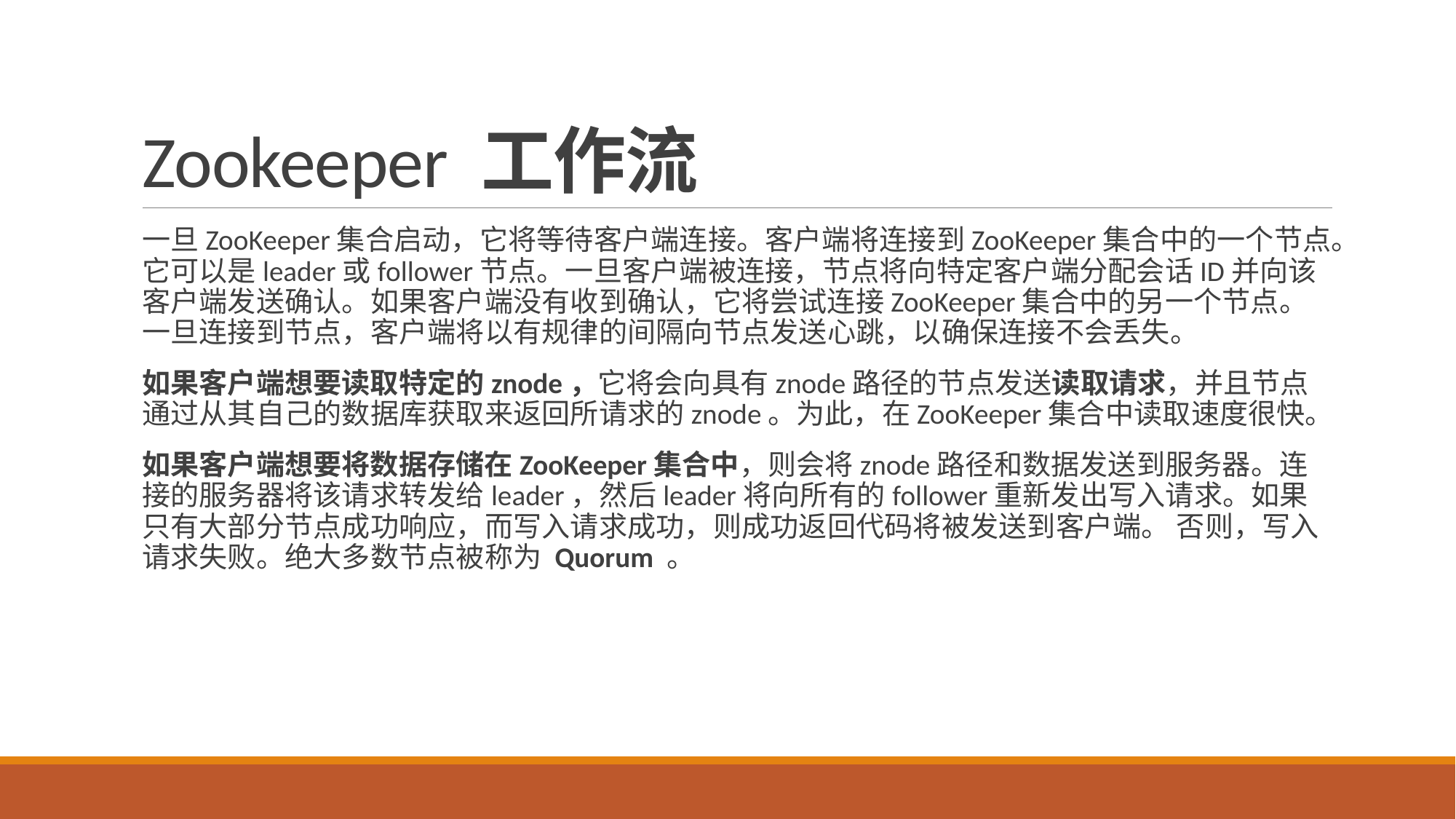

# Zookeeper 工作流
一旦ZooKeeper集合启动，它将等待客户端连接。客户端将连接到ZooKeeper集合中的一个节点。它可以是leader或follower节点。一旦客户端被连接，节点将向特定客户端分配会话ID并向该客户端发送确认。如果客户端没有收到确认，它将尝试连接ZooKeeper集合中的另一个节点。 一旦连接到节点，客户端将以有规律的间隔向节点发送心跳，以确保连接不会丢失。
如果客户端想要读取特定的znode，它将会向具有znode路径的节点发送读取请求，并且节点通过从其自己的数据库获取来返回所请求的znode。为此，在ZooKeeper集合中读取速度很快。
如果客户端想要将数据存储在ZooKeeper集合中，则会将znode路径和数据发送到服务器。连接的服务器将该请求转发给leader，然后leader将向所有的follower重新发出写入请求。如果只有大部分节点成功响应，而写入请求成功，则成功返回代码将被发送到客户端。 否则，写入请求失败。绝大多数节点被称为 Quorum 。